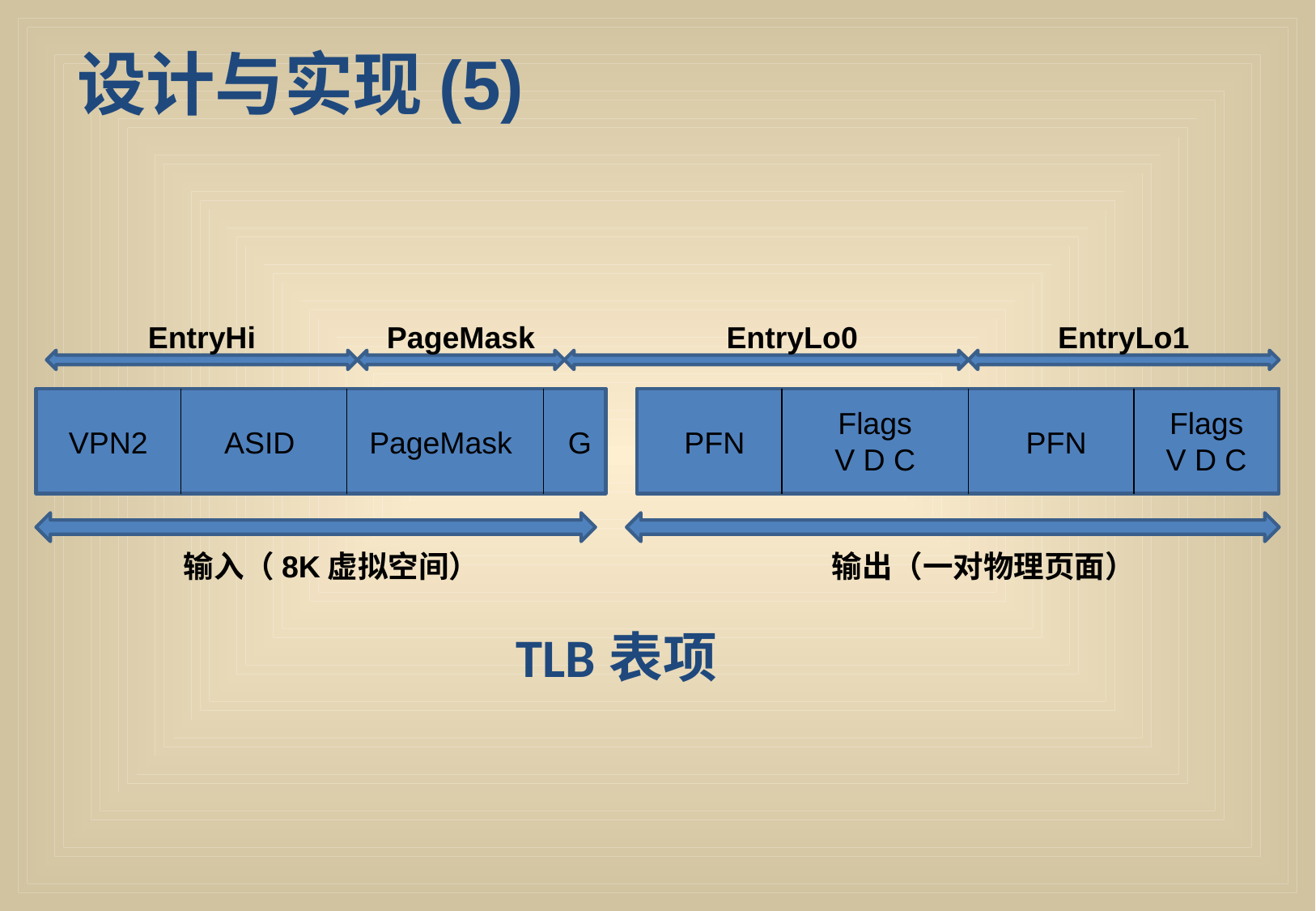

设计与实现(5)
EntryHi
PageMask
EntryLo0
EntryLo1

Flags
V D C
Flags
V D C
VPN2
ASID
PageMask
G
PFN
PFN

输入（8K虚拟空间）
输出（一对物理页面）
TLB表项